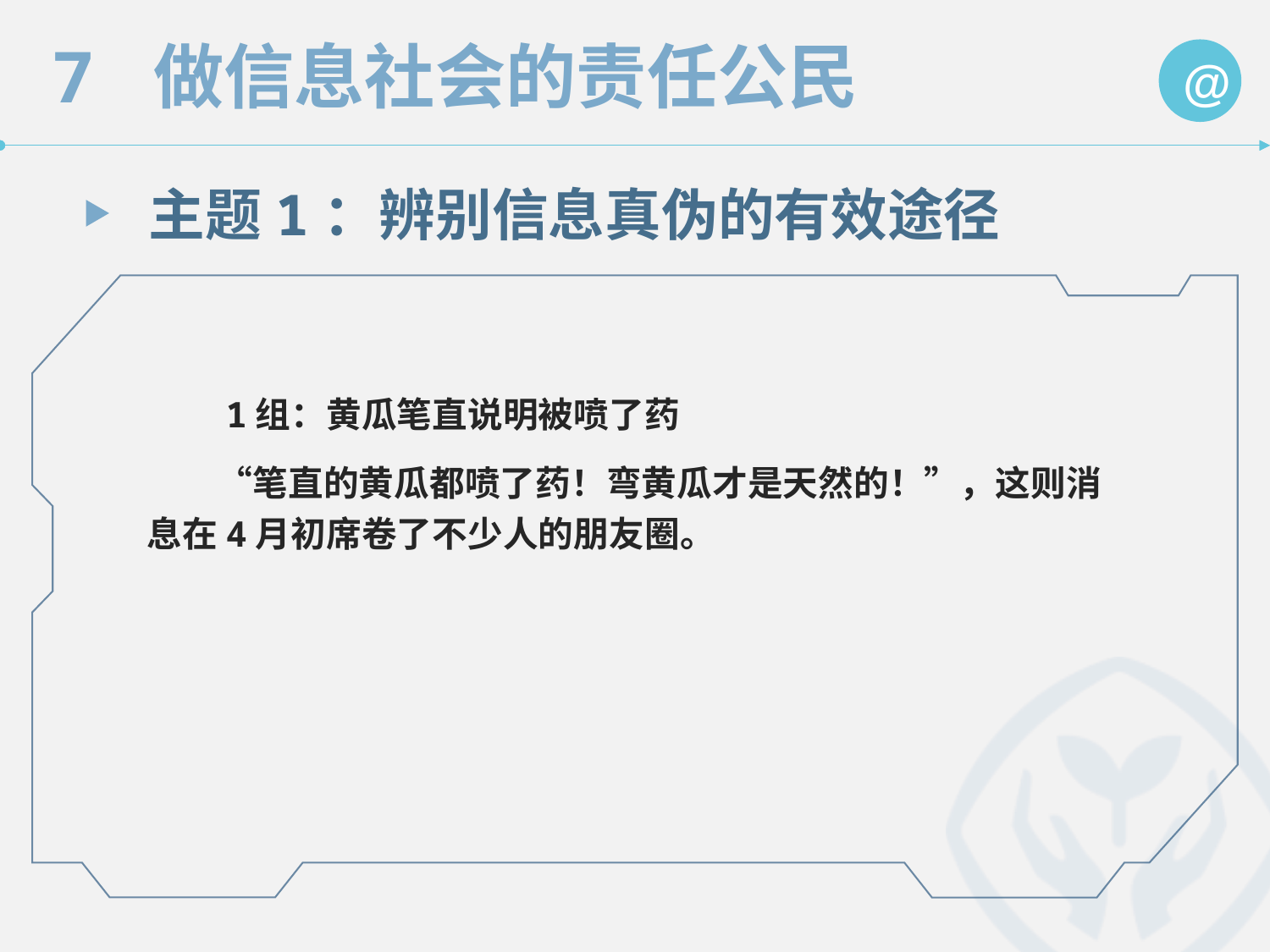

主题1：辨别信息真伪的有效途径

　　1组：黄瓜笔直说明被喷了药
　　“笔直的黄瓜都喷了药！弯黄瓜才是天然的！”，这则消息在4月初席卷了不少人的朋友圈。